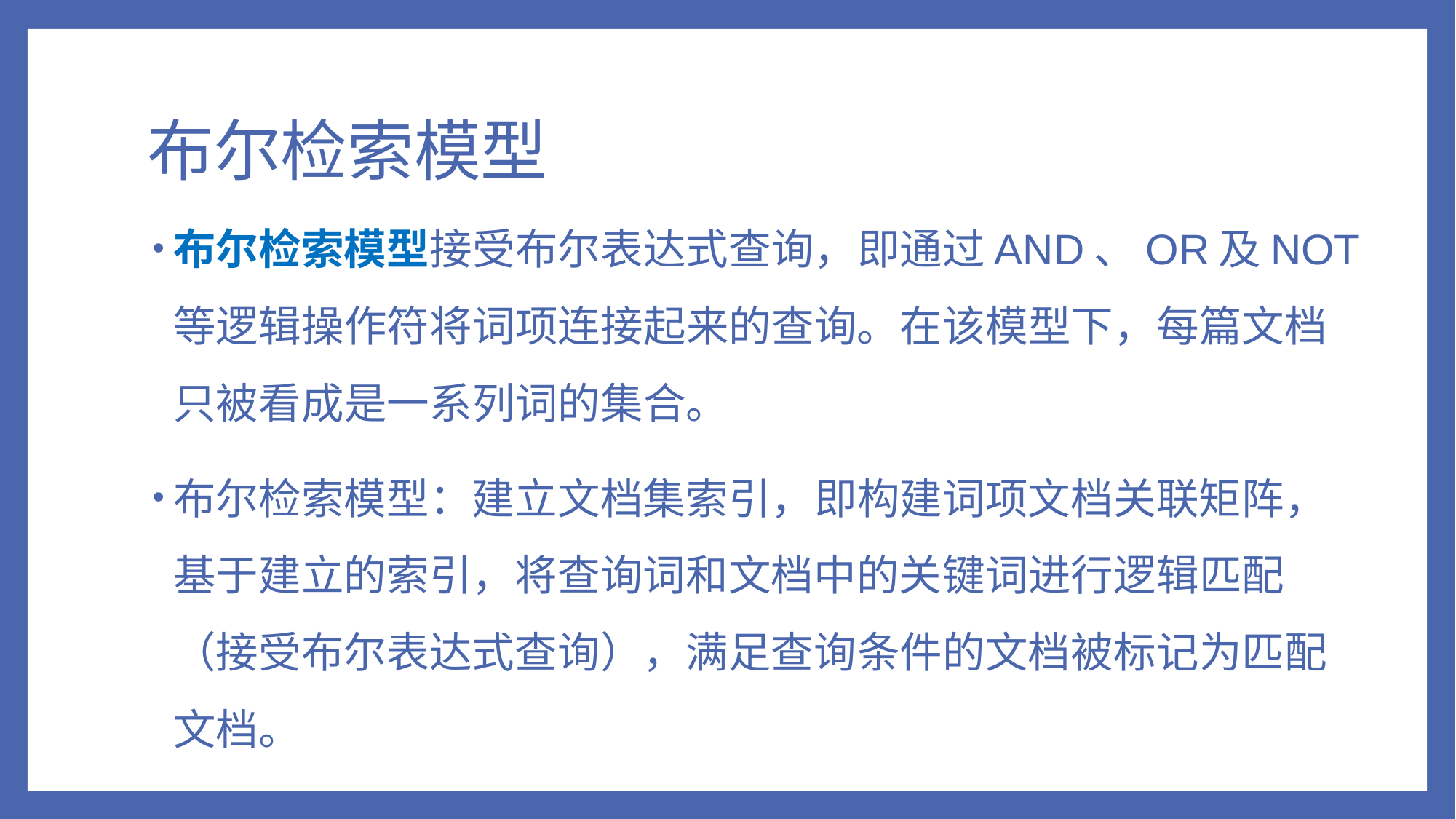

# 布尔检索模型
布尔检索模型接受布尔表达式查询，即通过AND、OR及NOT等逻辑操作符将词项连接起来的查询。在该模型下，每篇文档只被看成是一系列词的集合。
布尔检索模型：建立文档集索引，即构建词项文档关联矩阵，基于建立的索引，将查询词和文档中的关键词进行逻辑匹配（接受布尔表达式查询），满足查询条件的文档被标记为匹配文档。